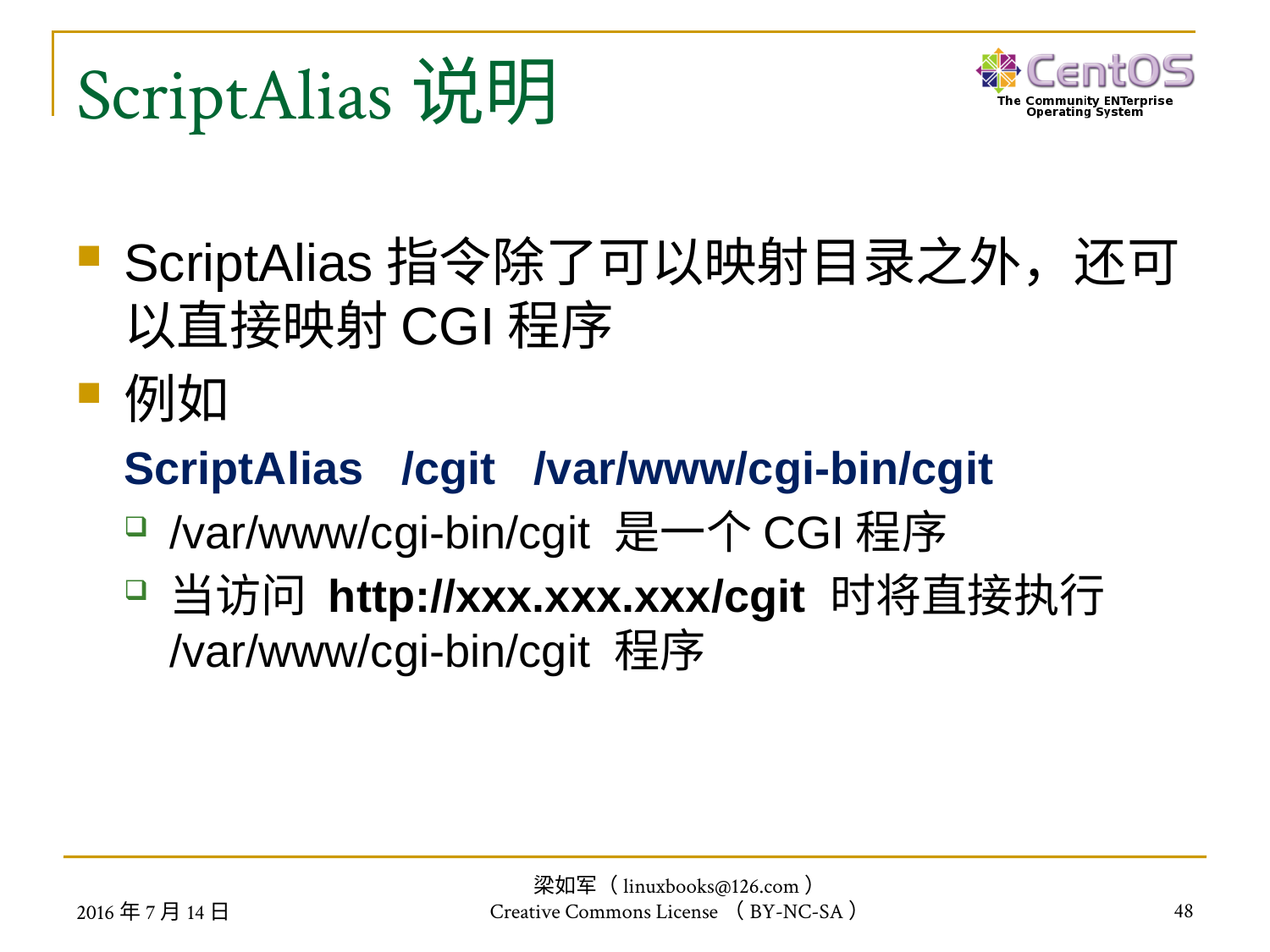

# ScriptAlias说明
ScriptAlias指令除了可以映射目录之外，还可以直接映射CGI程序
例如
ScriptAlias   /cgit   /var/www/cgi-bin/cgit
/var/www/cgi-bin/cgit 是一个CGI程序
当访问 http://xxx.xxx.xxx/cgit 时将直接执行 /var/www/cgi-bin/cgit 程序
梁如军（linuxbooks@126.com）
Creative Commons License（BY-NC-SA）
2016年7月14日
48